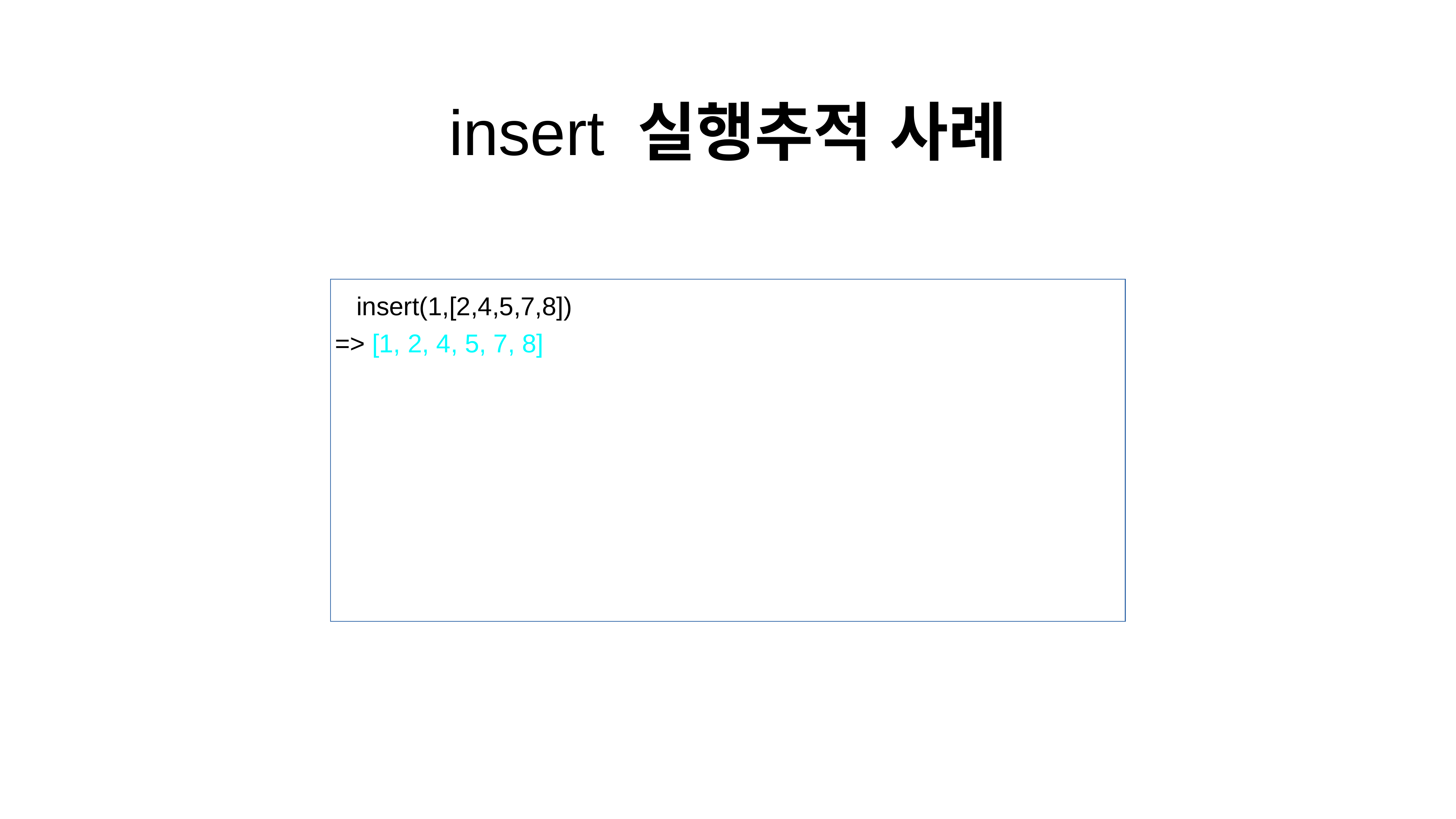

insert 실행추적 사례
   insert(1,[2,4,5,7,8])
=> [1, 2, 4, 5, 7, 8]